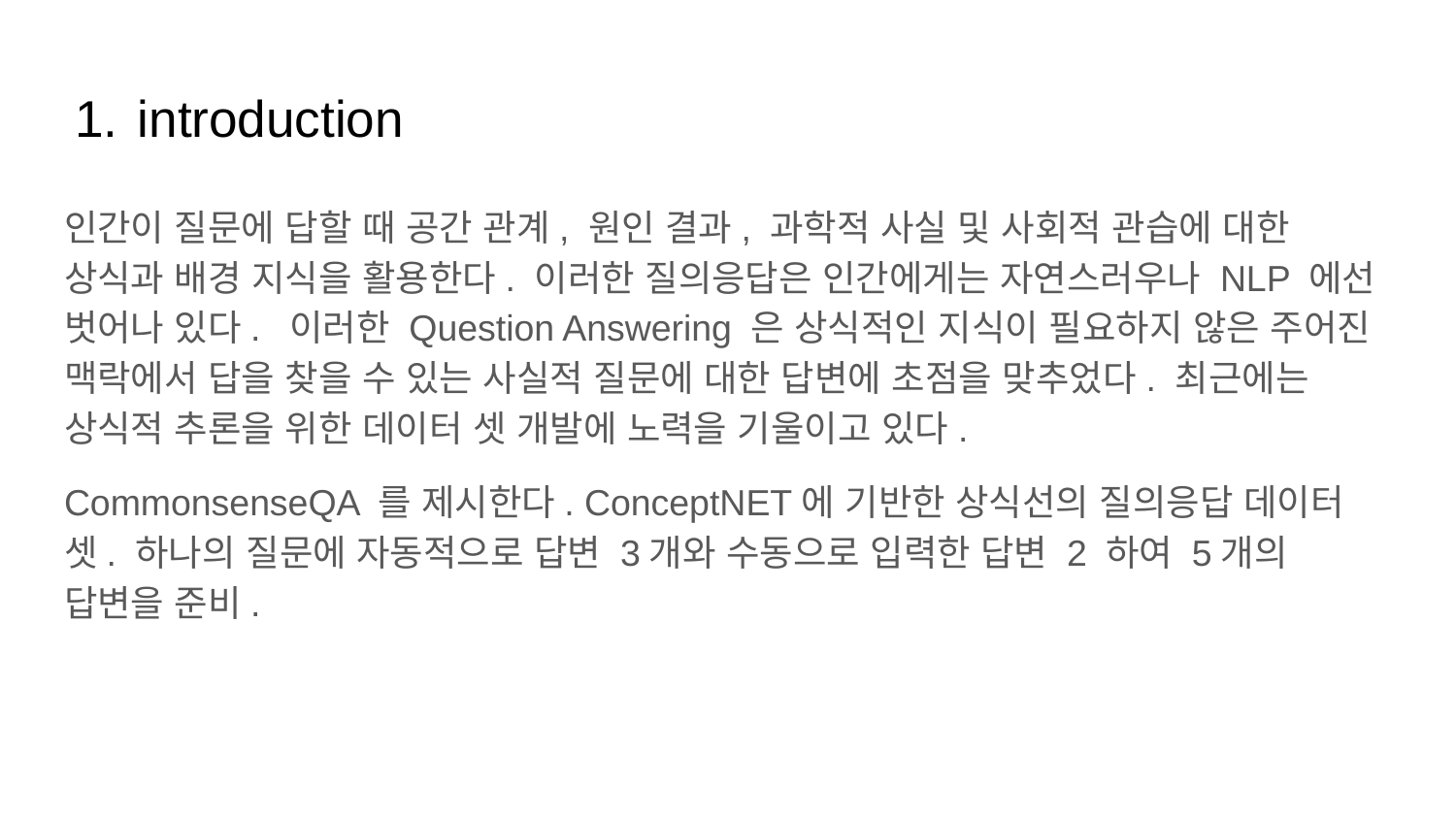

# introduction
인간이 질문에 답할 때 공간 관계, 원인 결과, 과학적 사실 및 사회적 관습에 대한 상식과 배경 지식을 활용한다. 이러한 질의응답은 인간에게는 자연스러우나 NLP 에선 벗어나 있다.  이러한 Question Answering 은 상식적인 지식이 필요하지 않은 주어진 맥락에서 답을 찾을 수 있는 사실적 질문에 대한 답변에 초점을 맞추었다. 최근에는 상식적 추론을 위한 데이터 셋 개발에 노력을 기울이고 있다.
CommonsenseQA 를 제시한다. ConceptNET에 기반한 상식선의 질의응답 데이터 셋. 하나의 질문에 자동적으로 답변 3개와 수동으로 입력한 답변 2 하여 5개의 답변을 준비.